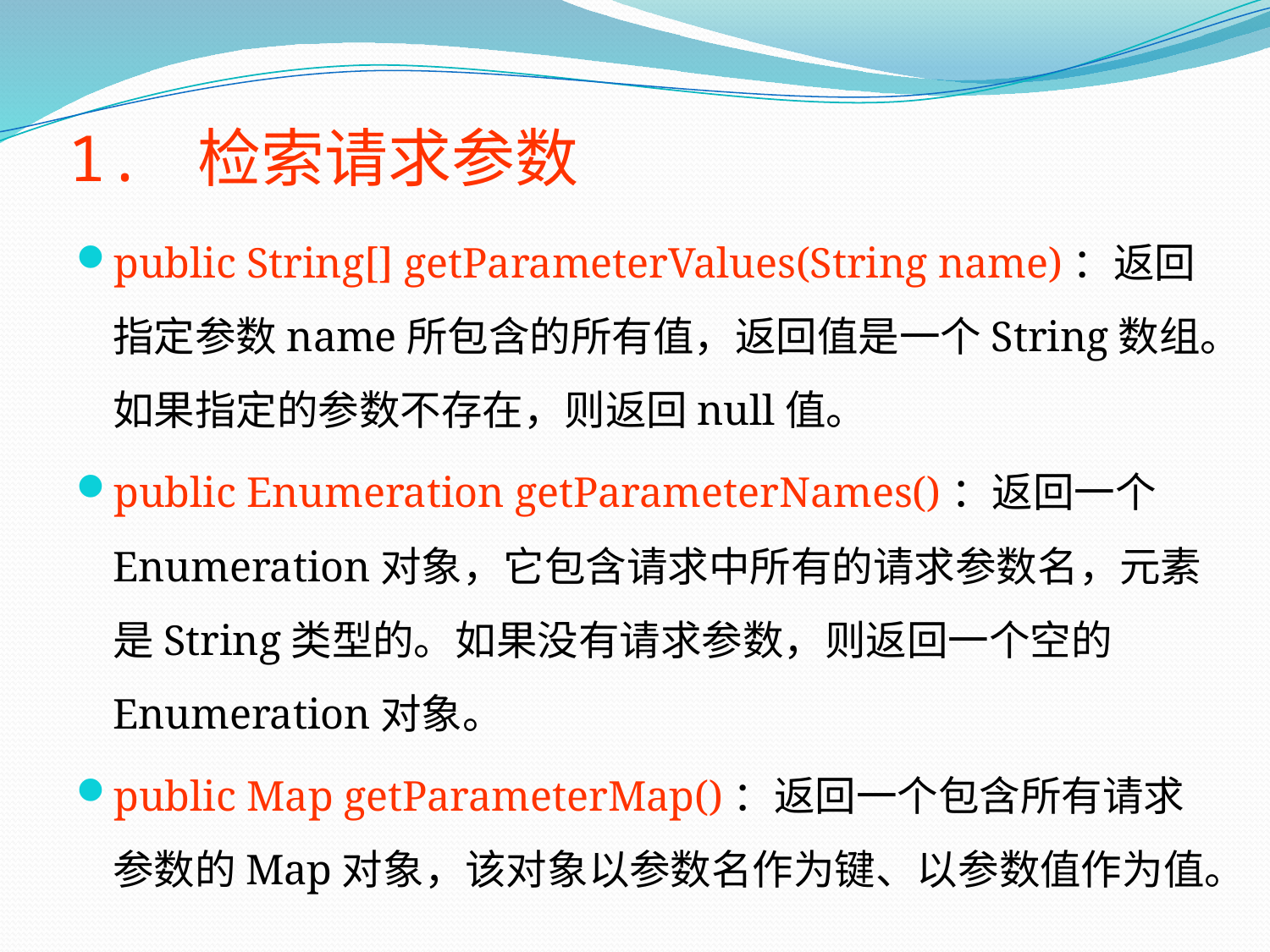

# 1. 检索请求参数
public String[] getParameterValues(String name)：返回指定参数name所包含的所有值，返回值是一个String数组。如果指定的参数不存在，则返回null值。
public Enumeration getParameterNames()：返回一个Enumeration对象，它包含请求中所有的请求参数名，元素是String类型的。如果没有请求参数，则返回一个空的Enumeration对象。
public Map getParameterMap()：返回一个包含所有请求参数的Map对象，该对象以参数名作为键、以参数值作为值。